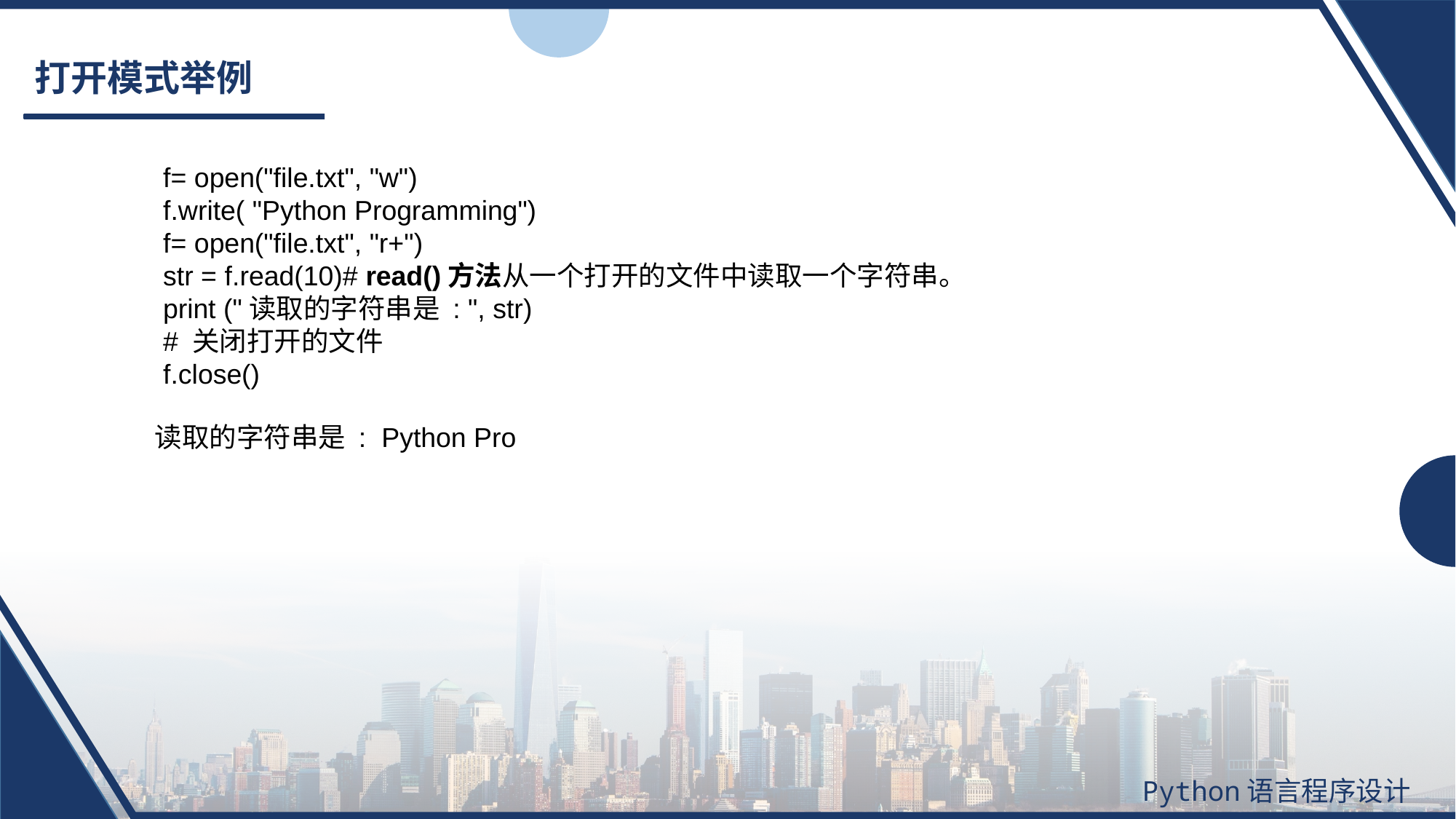

# 打开模式举例
f= open("file.txt", "w")
f.write( "Python Programming")
f= open("file.txt", "r+")
str = f.read(10)# read()方法从一个打开的文件中读取一个字符串。
print ("读取的字符串是 : ", str)
# 关闭打开的文件
f.close()
读取的字符串是 :  Python Pro